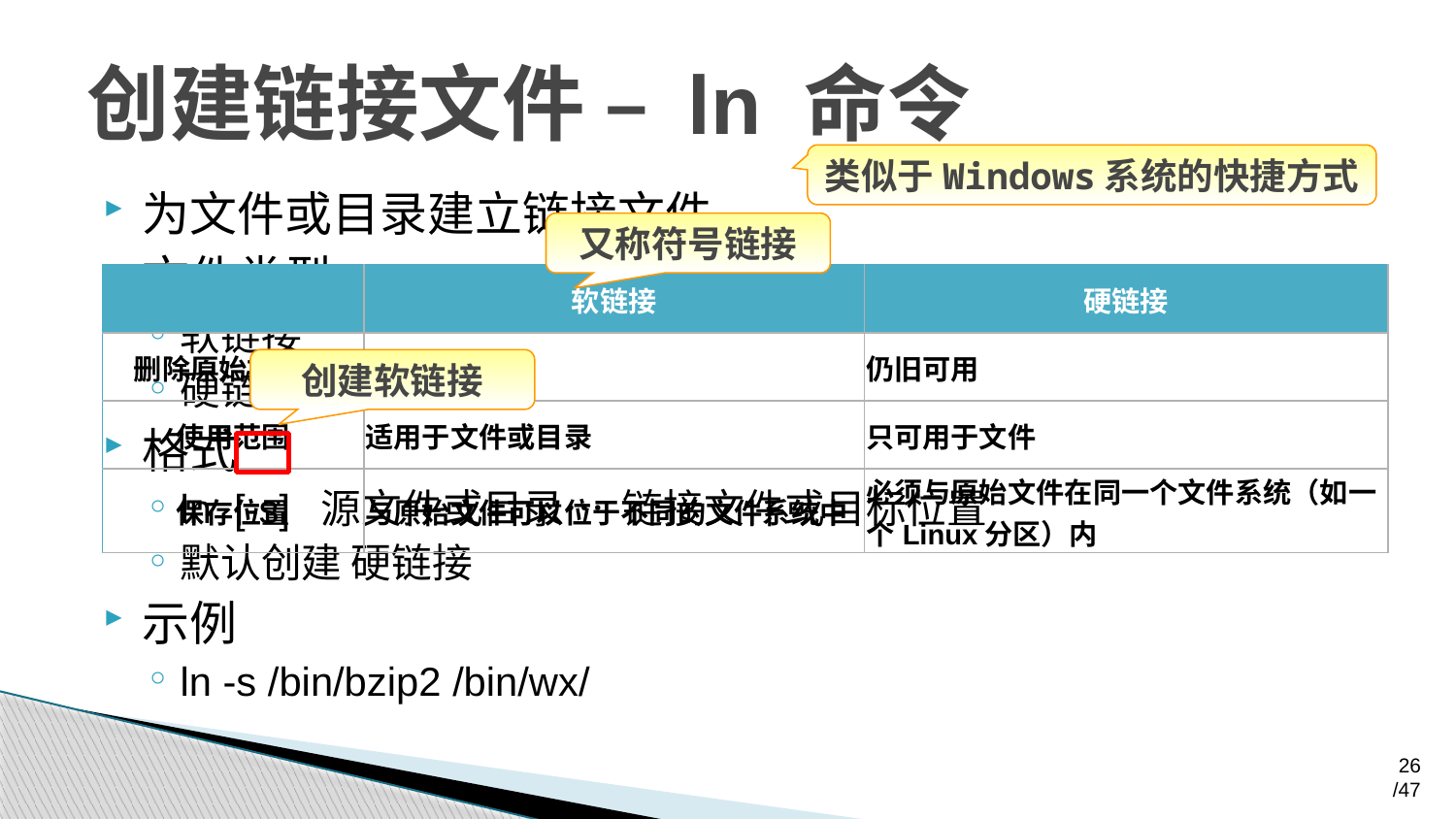

# 创建链接文件 – ln 命令
类似于Windows系统的快捷方式
为文件或目录建立链接文件
文件类型
软链接
硬链接
格式
ln  [-s]  源文件或目录…  链接文件或目标位置
默认创建 硬链接
示例
ln -s /bin/bzip2 /bin/wx/

又称符号链接
|  | 软链接 | 硬链接 |
| --- | --- | --- |
| 删除原始文件后 | 失效 | 仍旧可用 |
| 使用范围 | 适用于文件或目录 | 只可用于文件 |
| 保存位置 | 与原始文件可以位于不同的文件系统中 | 必须与原始文件在同一个文件系统（如一个Linux分区）内 |
创建软链接

26/47